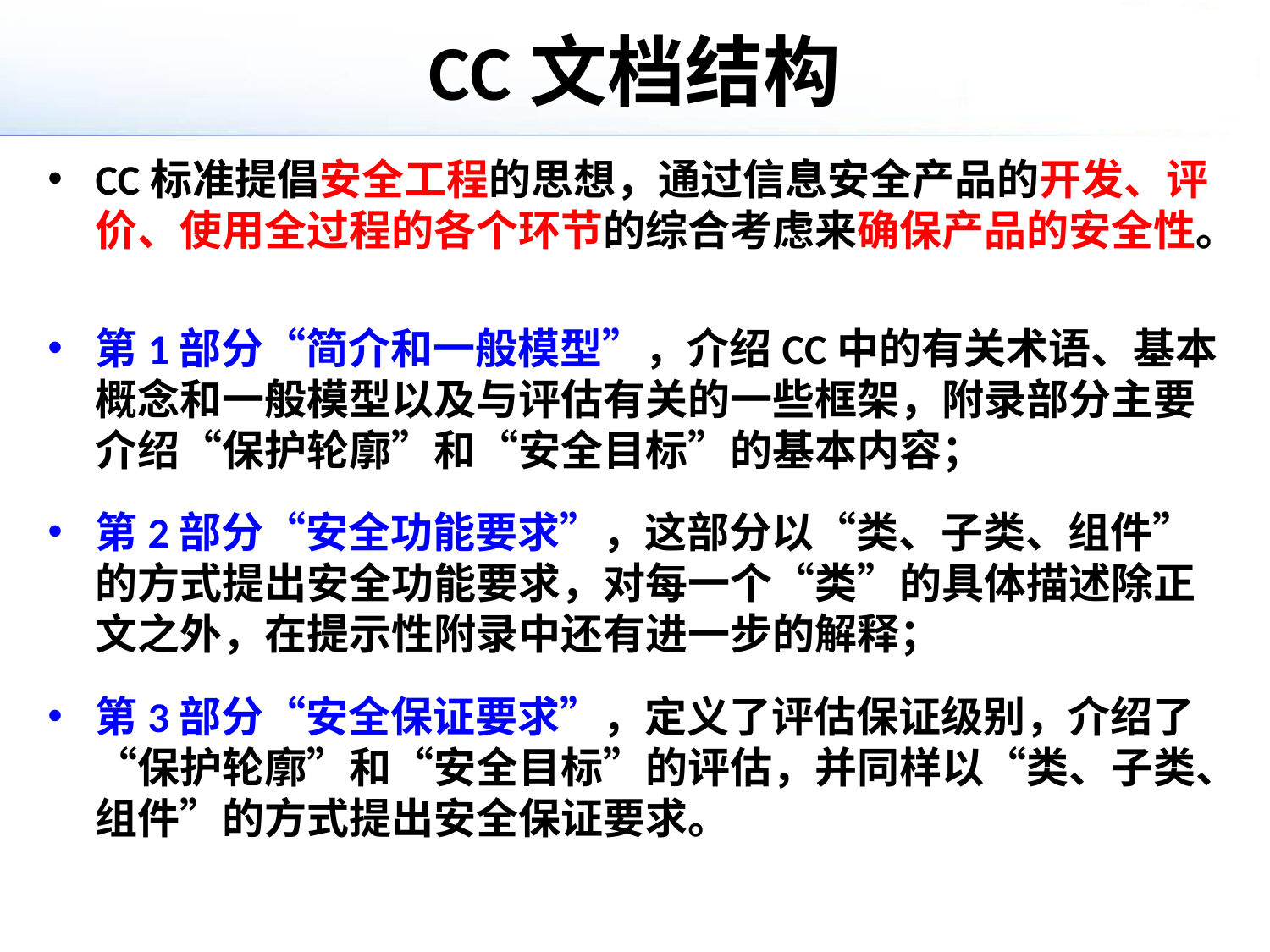

# CC文档结构
CC标准提倡安全工程的思想，通过信息安全产品的开发、评价、使用全过程的各个环节的综合考虑来确保产品的安全性。

第1部分“简介和一般模型”，介绍CC中的有关术语、基本概念和一般模型以及与评估有关的一些框架，附录部分主要介绍“保护轮廓”和“安全目标”的基本内容；
第2部分“安全功能要求”，这部分以“类、子类、组件”的方式提出安全功能要求，对每一个“类”的具体描述除正文之外，在提示性附录中还有进一步的解释；
第3部分“安全保证要求”，定义了评估保证级别，介绍了“保护轮廓”和“安全目标”的评估，并同样以“类、子类、组件”的方式提出安全保证要求。